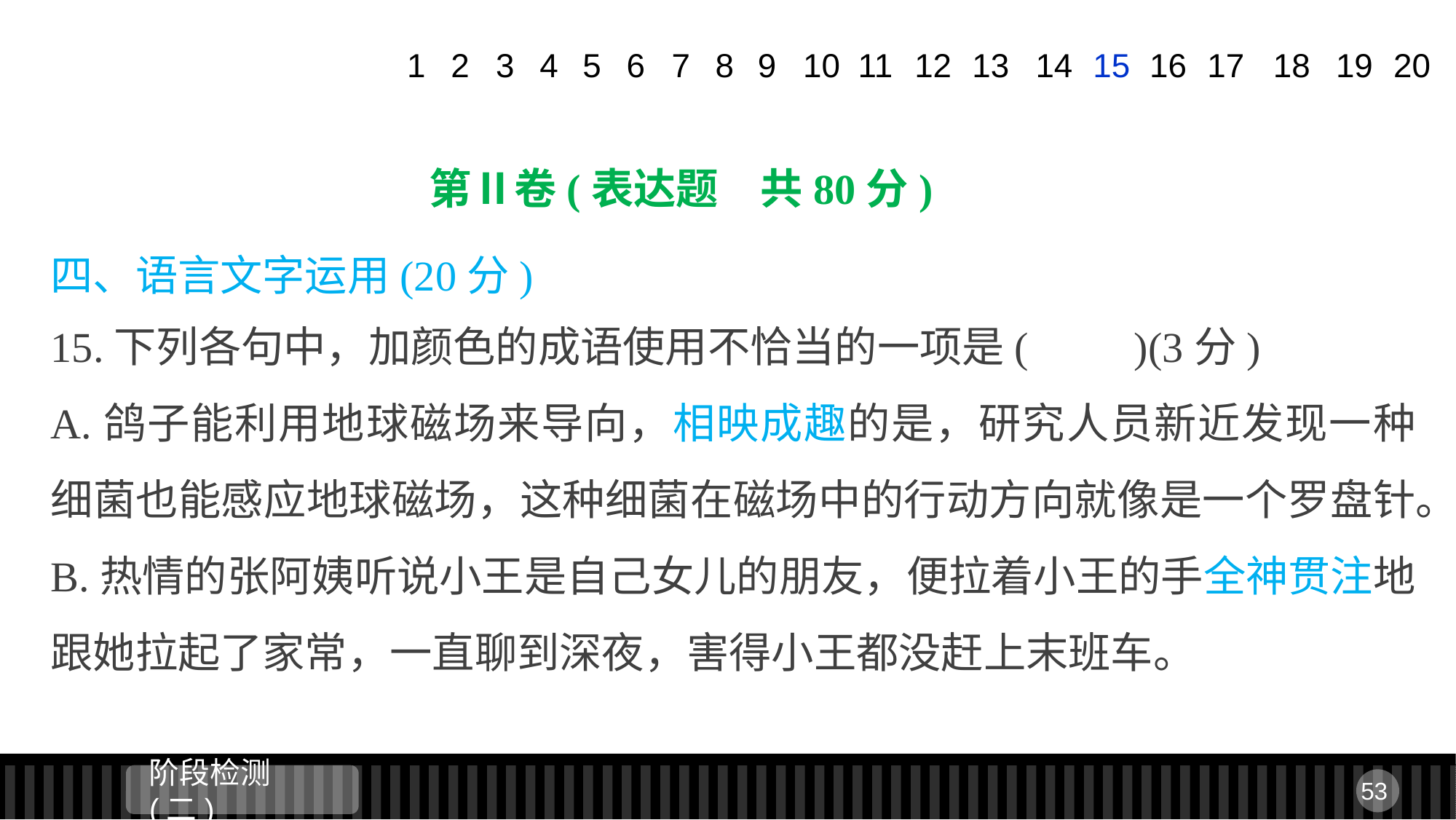

1
2
3
4
5
6
7
8
9
11
12
13
14
15
16
17
18
19
20
10
第Ⅱ卷(表达题　共80分)
四、语言文字运用(20分)
15.下列各句中，加颜色的成语使用不恰当的一项是(　　)(3分)
A.鸽子能利用地球磁场来导向，相映成趣的是，研究人员新近发现一种细菌也能感应地球磁场，这种细菌在磁场中的行动方向就像是一个罗盘针。
B.热情的张阿姨听说小王是自己女儿的朋友，便拉着小王的手全神贯注地跟她拉起了家常，一直聊到深夜，害得小王都没赶上末班车。